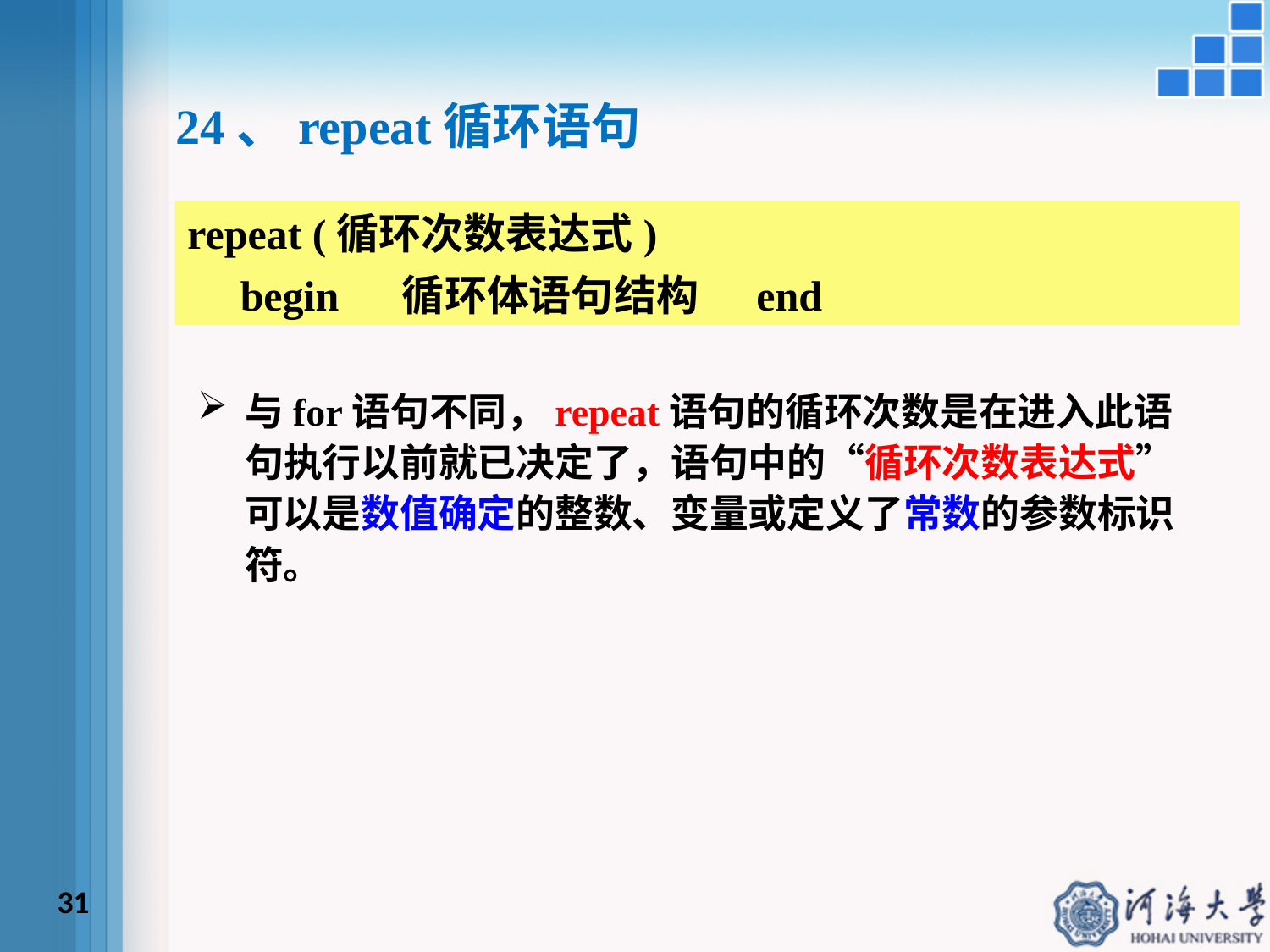

24、repeat循环语句
repeat (循环次数表达式)
     begin     循环体语句结构     end
与for语句不同，repeat语句的循环次数是在进入此语句执行以前就已决定了，语句中的“循环次数表达式”可以是数值确定的整数、变量或定义了常数的参数标识符。
31